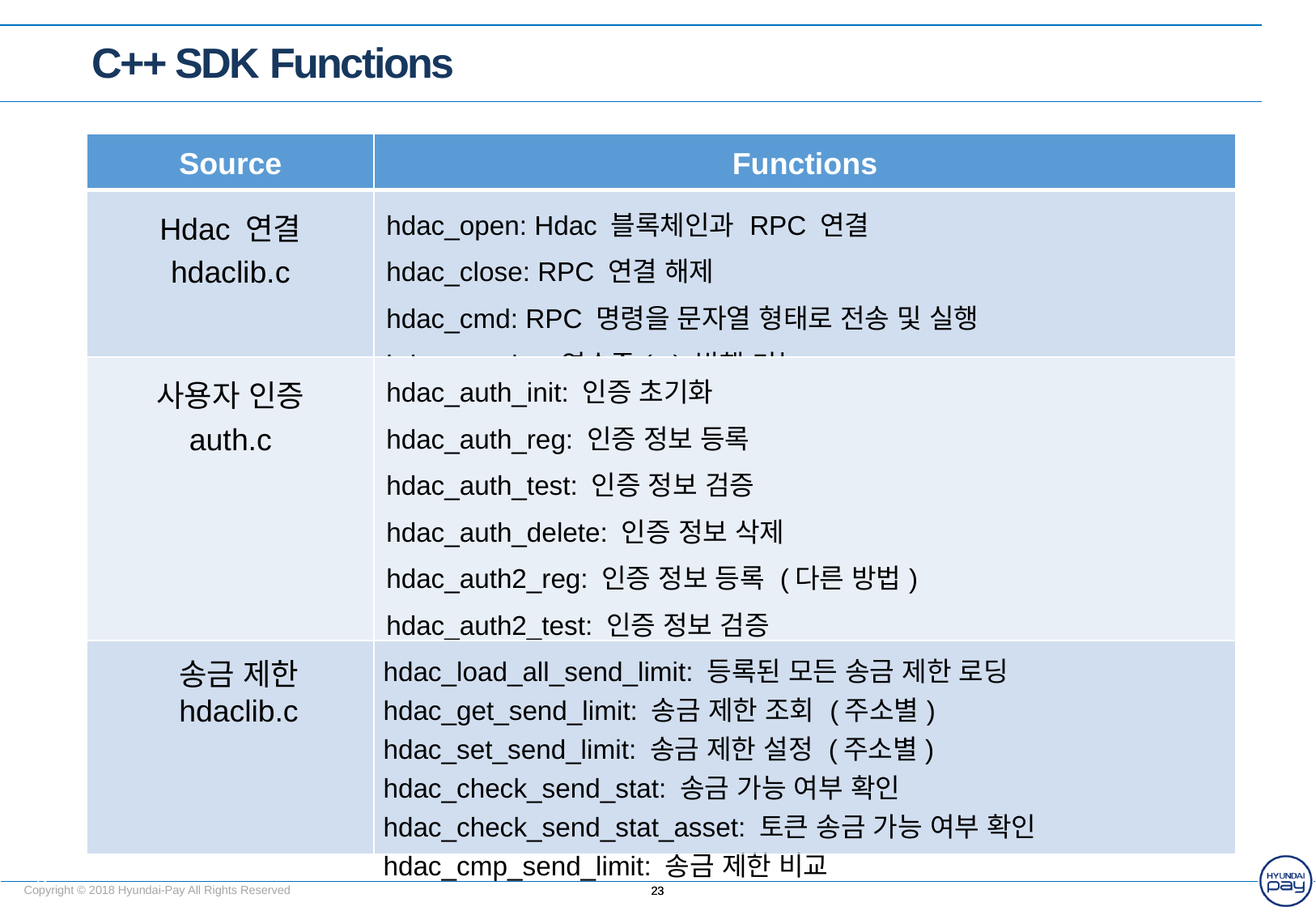

C++ SDK Functions
| Source | Functions |
| --- | --- |
| Hdac 연결 hdaclib.c | hdac\_open: Hdac 블록체인과 RPC 연결 hdac\_close: RPC 연결 해제 hdac\_cmd: RPC 명령을 문자열 형태로 전송 및 실행 hdac\_receipt: 영수증(tx) 발행 기능 |
| 사용자 인증 auth.c | hdac\_auth\_init: 인증 초기화 hdac\_auth\_reg: 인증 정보 등록 hdac\_auth\_test: 인증 정보 검증 hdac\_auth\_delete: 인증 정보 삭제 hdac\_auth2\_reg: 인증 정보 등록 (다른 방법) hdac\_auth2\_test: 인증 정보 검증 hdac\_auth2\_delete: 인증 정보 삭제 |
| 송금 제한 hdaclib.c | hdac\_load\_all\_send\_limit: 등록된 모든 송금 제한 로딩 hdac\_get\_send\_limit: 송금 제한 조회 (주소별) hdac\_set\_send\_limit: 송금 제한 설정 (주소별) hdac\_check\_send\_stat: 송금 가능 여부 확인 hdac\_check\_send\_stat\_asset: 토큰 송금 가능 여부 확인 hdac\_cmp\_send\_limit: 송금 제한 비교 |